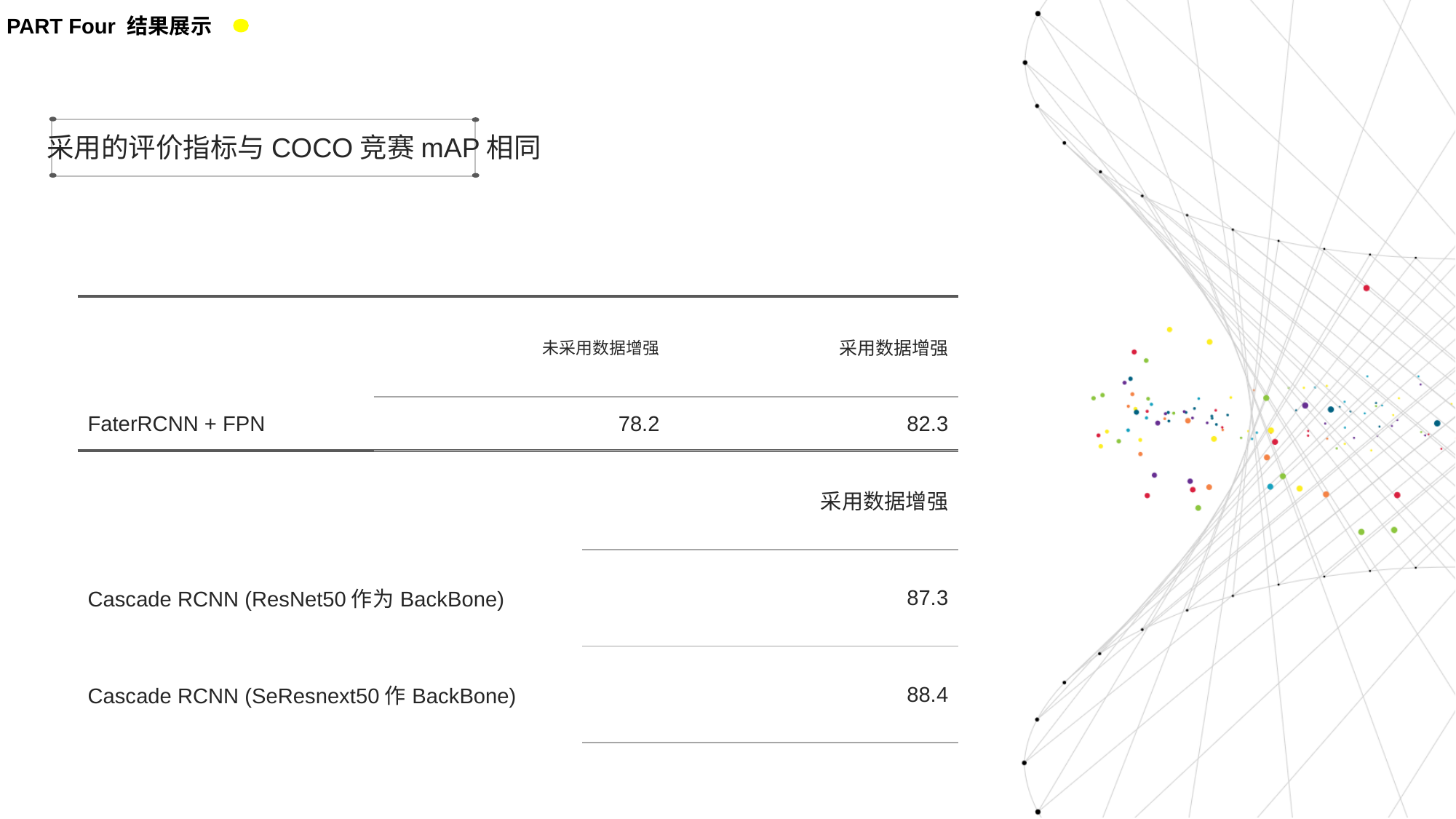

PART Four 结果展示

采用的评价指标与COCO竞赛mAP相同
|  | 未采用数据增强 | 采用数据增强 |
| --- | --- | --- |
| FaterRCNN + FPN | 78.2 | 82.3 |
|  | 采用数据增强 |
| --- | --- |
| Cascade RCNN (ResNet50作为BackBone) | 87.3 |
| Cascade RCNN (SeResnext50作BackBone) | 88.4 |